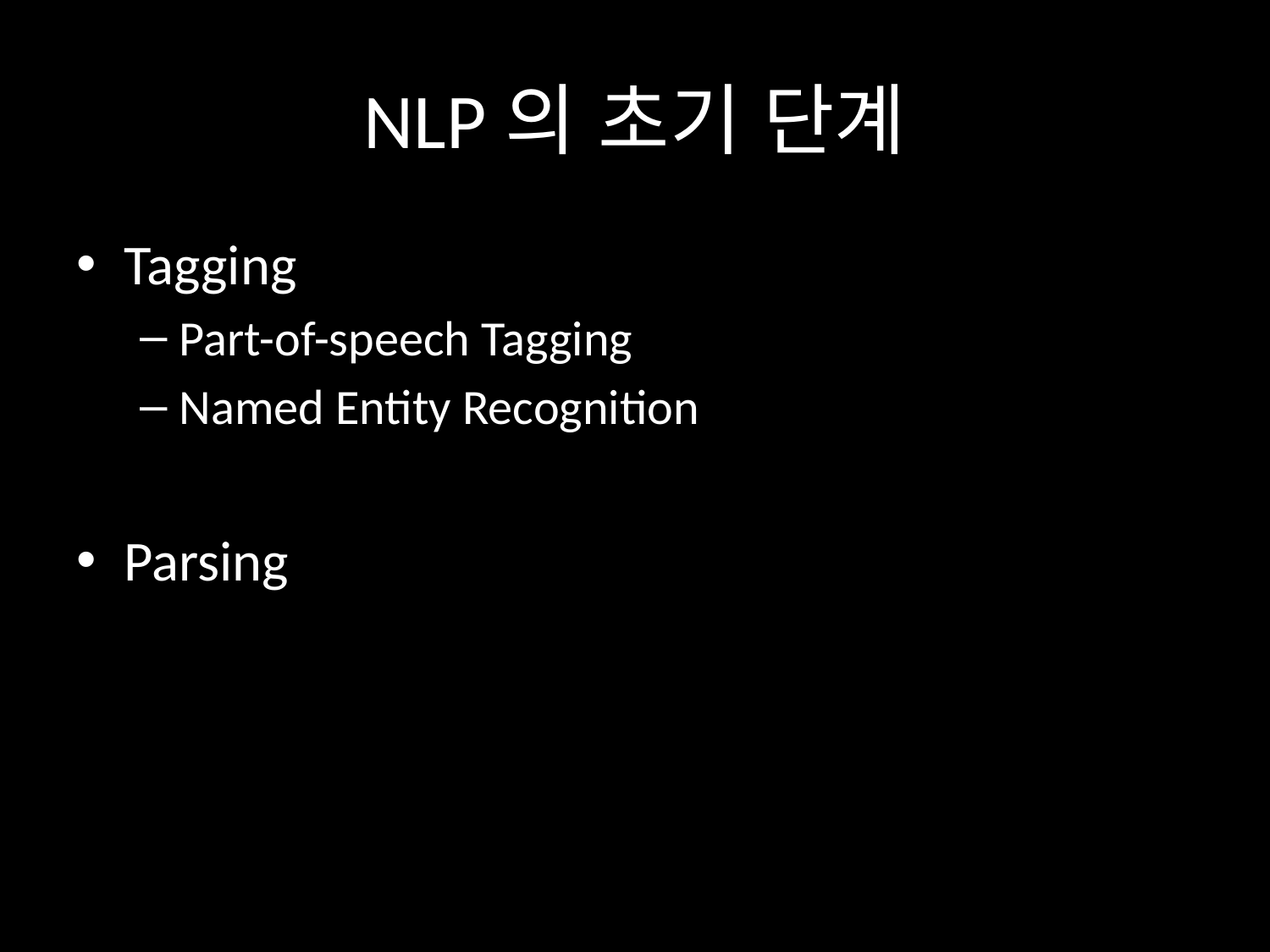

# NLP의 초기 단계
Tagging
Part-of-speech Tagging
Named Entity Recognition

Parsing